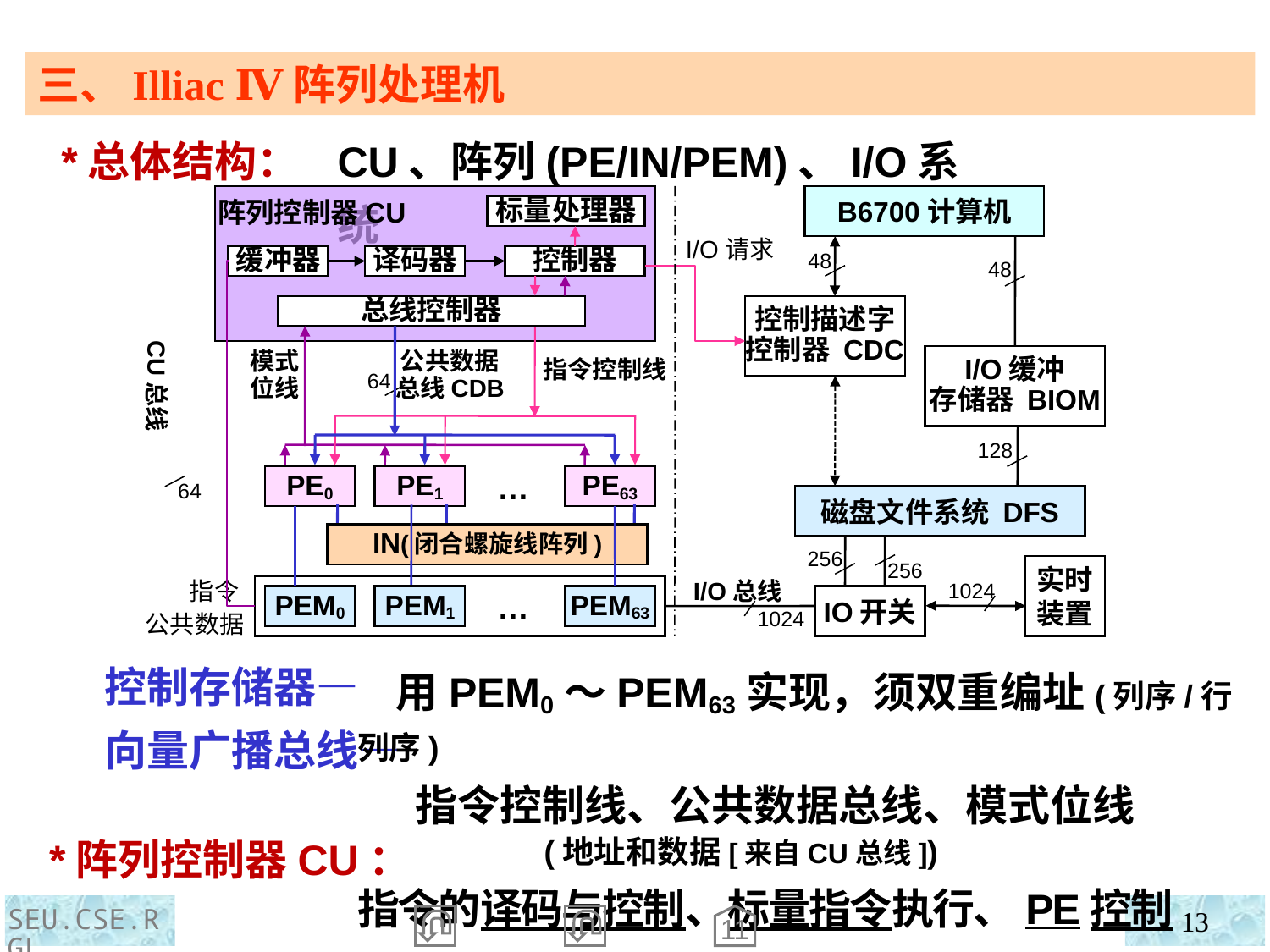

三、Illiac Ⅳ阵列处理机
  *总体结构：

      控制存储器—
      向量广播总线—

 *阵列控制器CU：
CU、阵列(PE/IN/PEM)、I/O系统

B6700计算机
阵列控制器CU
标量处理器
I/O请求
缓冲器
译码器
控制器
48
48

控制描述字
控制器 CDC
总线控制器
CU总线
公共数据
总线CDB
I/O缓冲
存储器 BIOM
模式
位线
指令控制线
64

128

PE0
PE1
…
PE63

64
磁盘文件系统 DFS
IN(闭合螺旋线阵列)
256

实时
装置
256

      指令
公共数据
I/O总线

1024
PEM0
PEM1
PEM63
IO开关
…

1024
   用PEM0～PEM63实现，须双重编址(列序/行列序)
     指令控制线、公共数据总线、模式位线
                     (地址和数据[来自CU总线])
指令的译码与控制、标量指令执行、PE控制
SEU.CSE.RGL
13

11